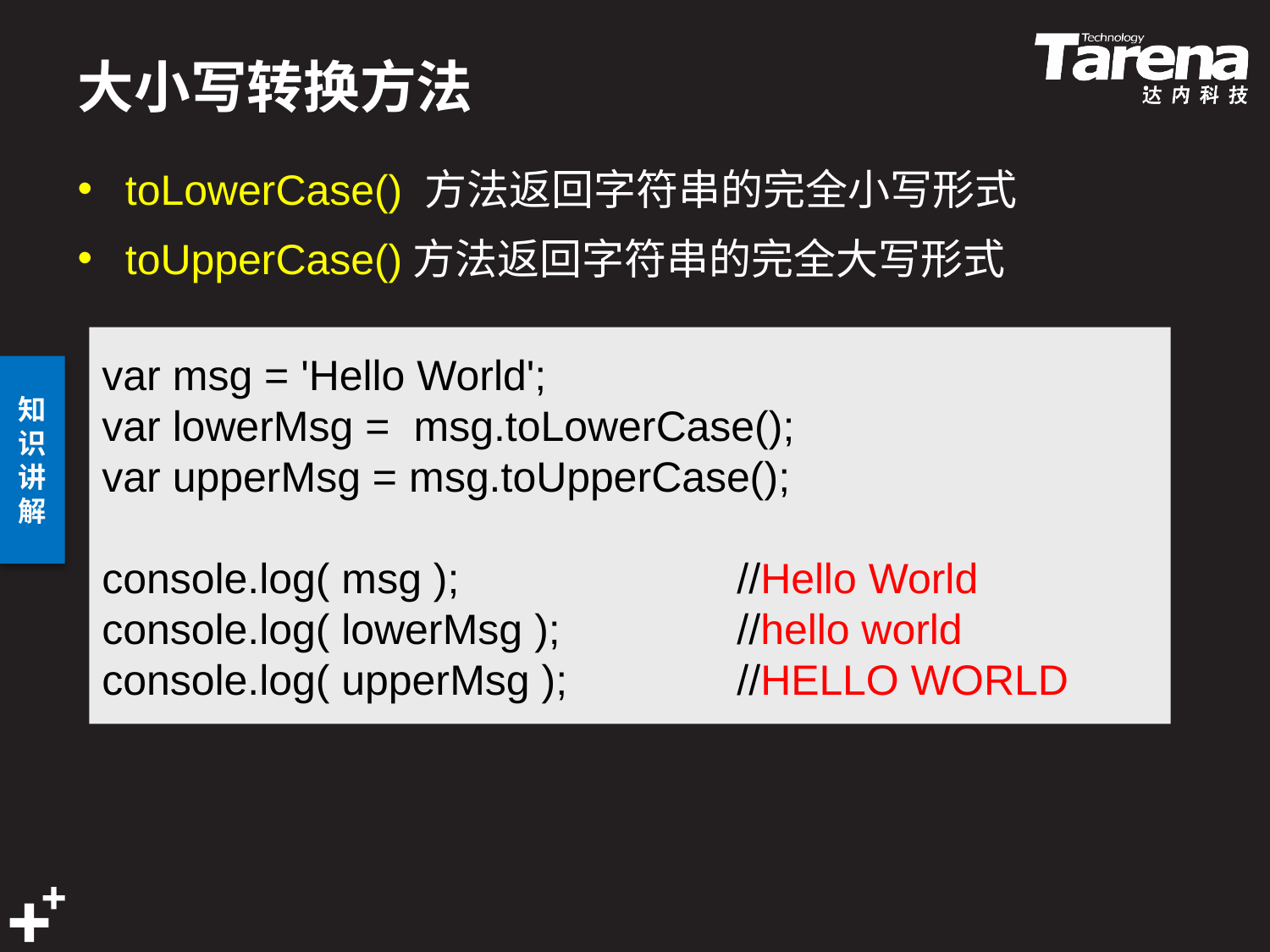

# 大小写转换方法
toLowerCase() 方法返回字符串的完全小写形式
toUpperCase()方法返回字符串的完全大写形式
var msg = 'Hello World';
var lowerMsg =  msg.toLowerCase();
var upperMsg = msg.toUpperCase();

console.log( msg );			//Hello World
console.log( lowerMsg );		//hello world
console.log( upperMsg );		//HELLO WORLD